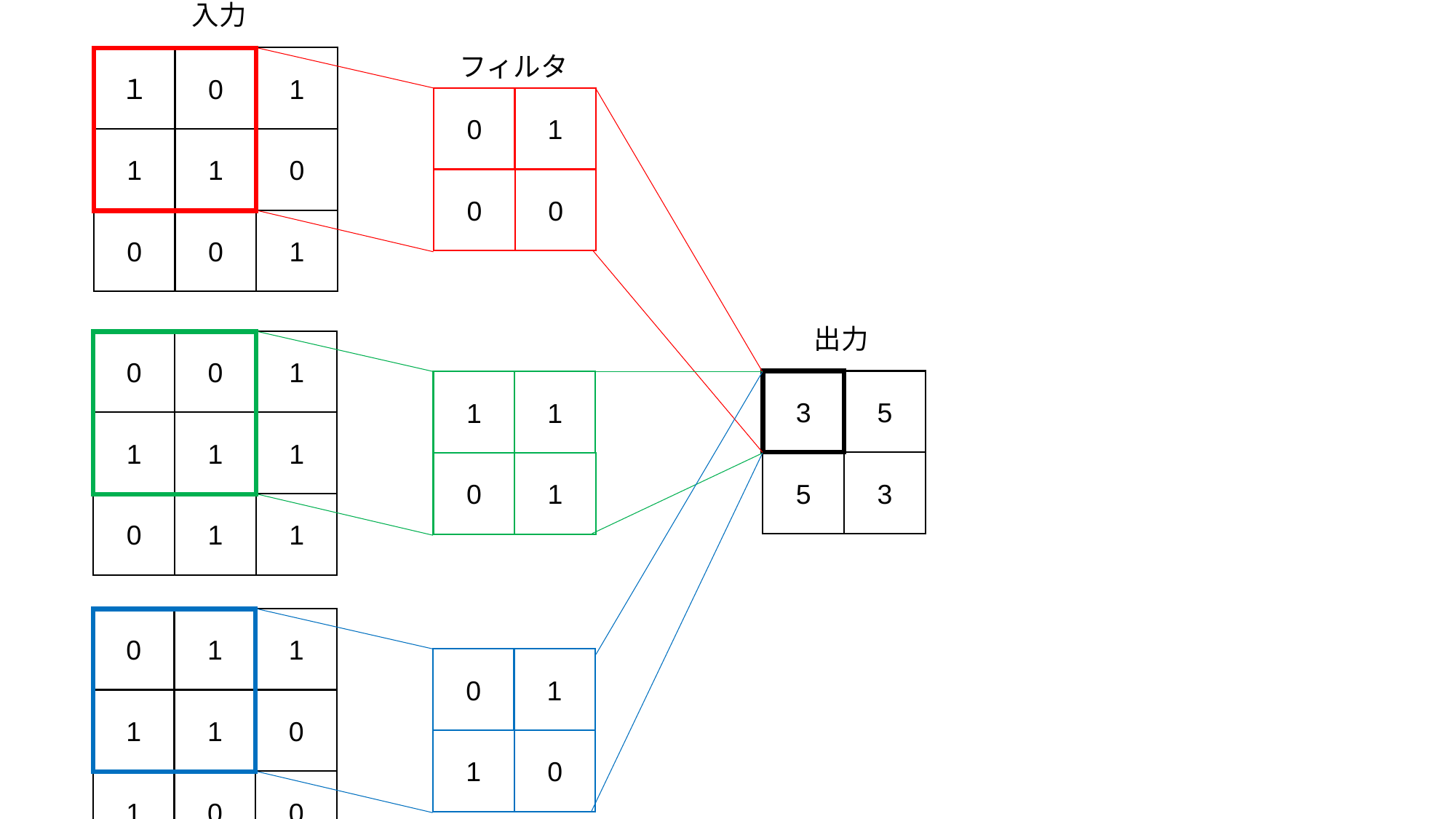

入力
フィルタ
1
１
0

1
0
1
1
0
0
0
0
0
1
出力
1
0
0

3
5
1
1
1
1
1
5
3
0
1
0
1
1
1
0
1

1
0
1
1
0
1
0
1
0
0